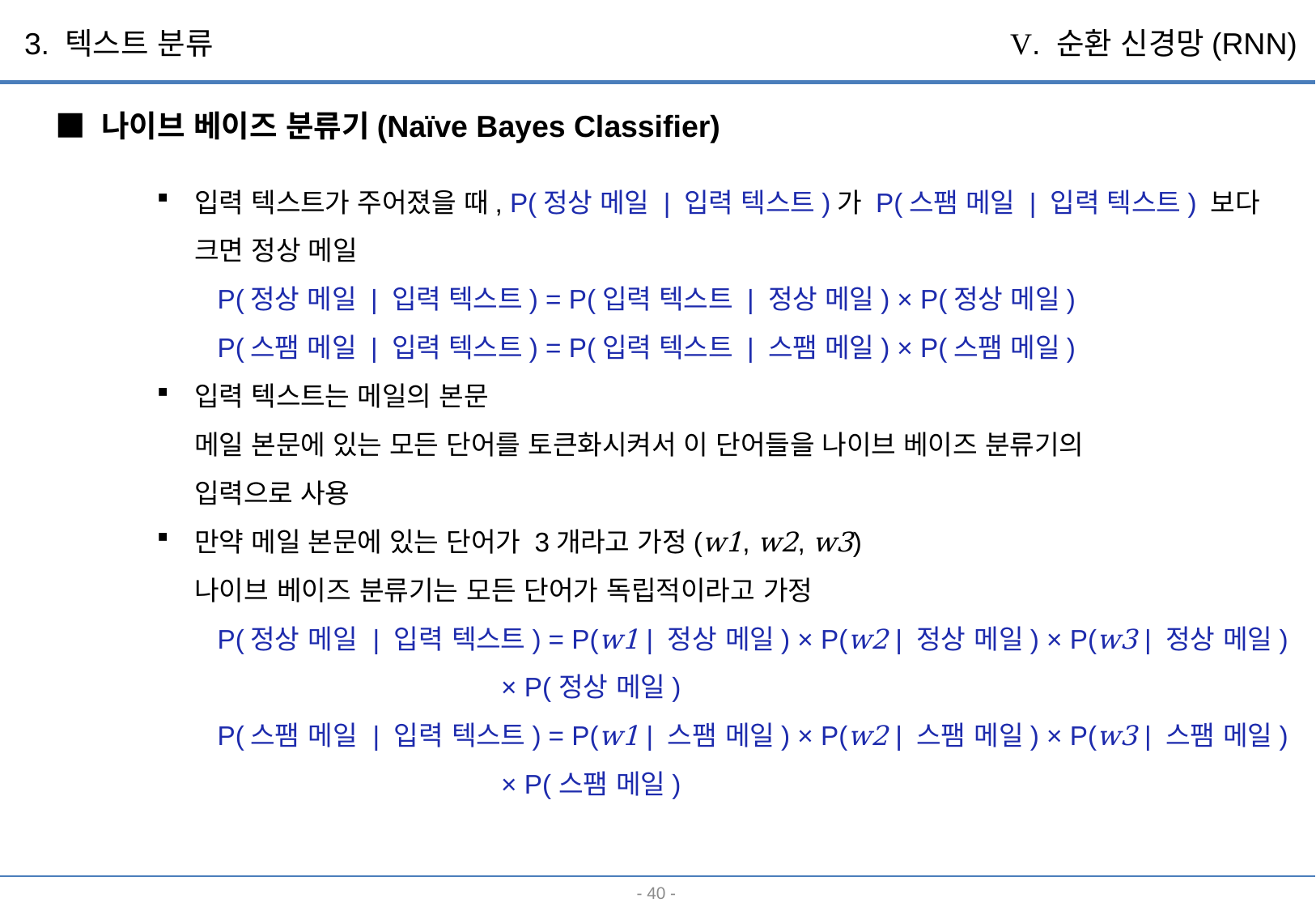

3. 텍스트 분류
V. 순환 신경망(RNN)
■ 나이브 베이즈 분류기(Naïve Bayes Classifier)
입력 텍스트가 주어졌을 때, P(정상 메일 | 입력 텍스트)가 P(스팸 메일 | 입력 텍스트) 보다 크면 정상 메일
P(정상 메일 | 입력 텍스트) = P(입력 텍스트 | 정상 메일) × P(정상 메일)
P(스팸 메일 | 입력 텍스트) = P(입력 텍스트 | 스팸 메일) × P(스팸 메일)
입력 텍스트는 메일의 본문
메일 본문에 있는 모든 단어를 토큰화시켜서 이 단어들을 나이브 베이즈 분류기의
입력으로 사용
만약 메일 본문에 있는 단어가 3개라고 가정(w1, w2, w3)
나이브 베이즈 분류기는 모든 단어가 독립적이라고 가정
P(정상 메일 | 입력 텍스트) = P(w1 | 정상 메일) × P(w2 | 정상 메일) × P(w3 | 정상 메일)
                                      × P(정상 메일)
P(스팸 메일 | 입력 텍스트) = P(w1 | 스팸 메일) × P(w2 | 스팸 메일) × P(w3 | 스팸 메일)
                                      × P(스팸 메일)
- 40 -